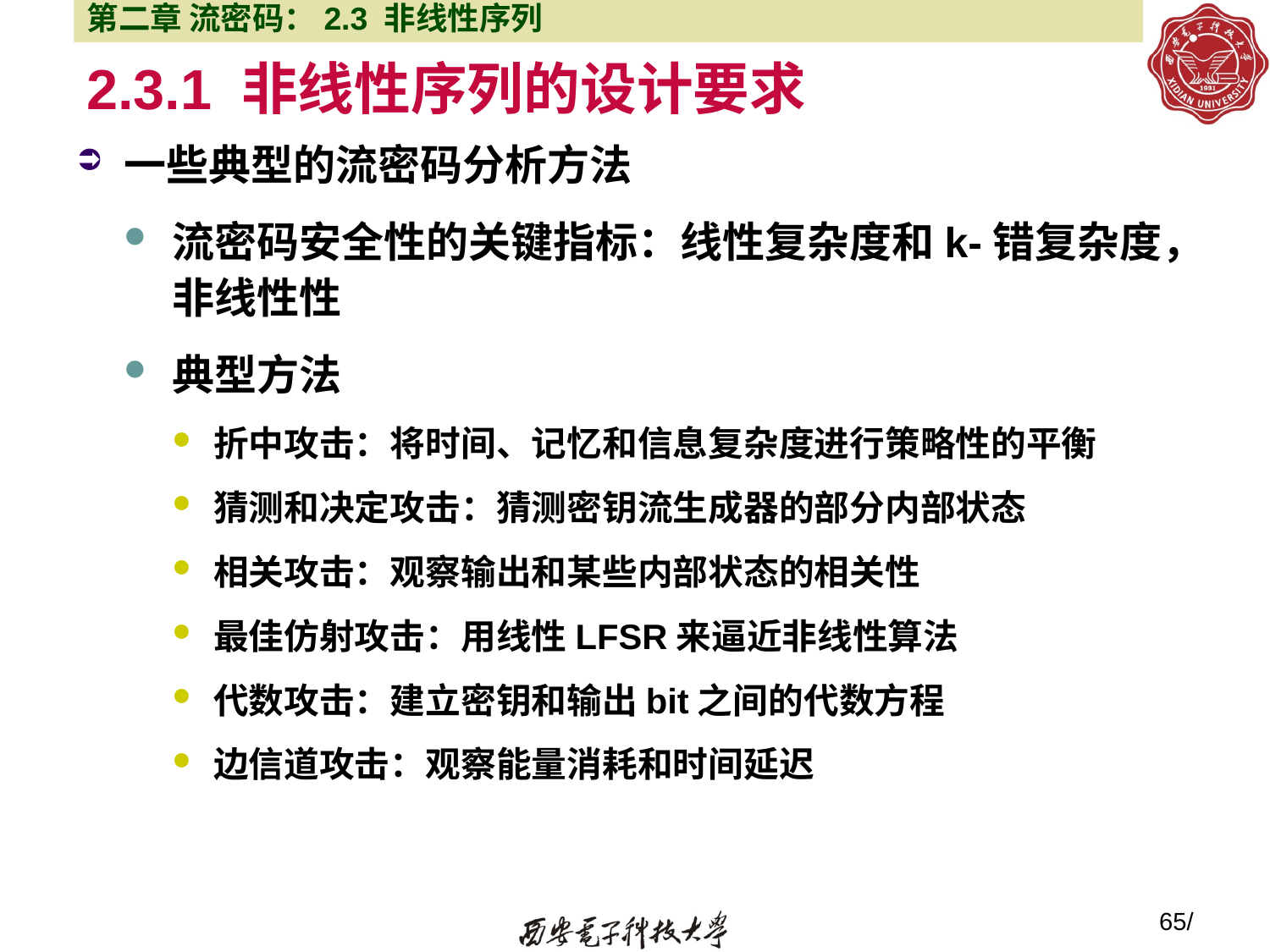

第二章 流密码：2.3 非线性序列
# 2.3.1 非线性序列的设计要求
一些典型的流密码分析方法
流密码安全性的关键指标：线性复杂度和k-错复杂度，非线性性
典型方法
折中攻击：将时间、记忆和信息复杂度进行策略性的平衡
猜测和决定攻击：猜测密钥流生成器的部分内部状态
相关攻击：观察输出和某些内部状态的相关性
最佳仿射攻击：用线性LFSR来逼近非线性算法
代数攻击：建立密钥和输出bit之间的代数方程
边信道攻击：观察能量消耗和时间延迟
65/